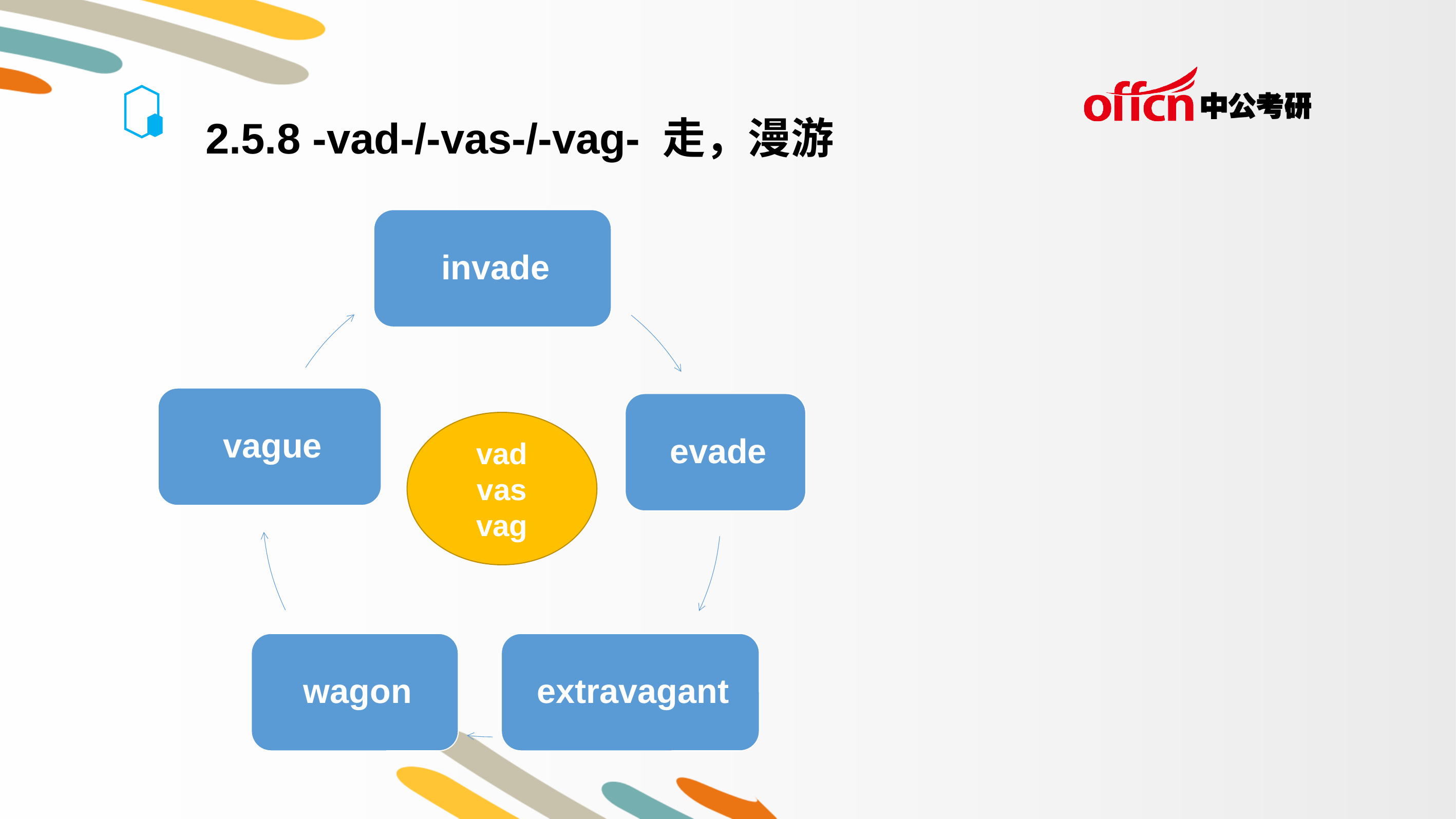

2.5.8 -vad-/-vas-/-vag- 走，漫游
invade
evade
extravagant
wagon
vague
vad
vas
vag